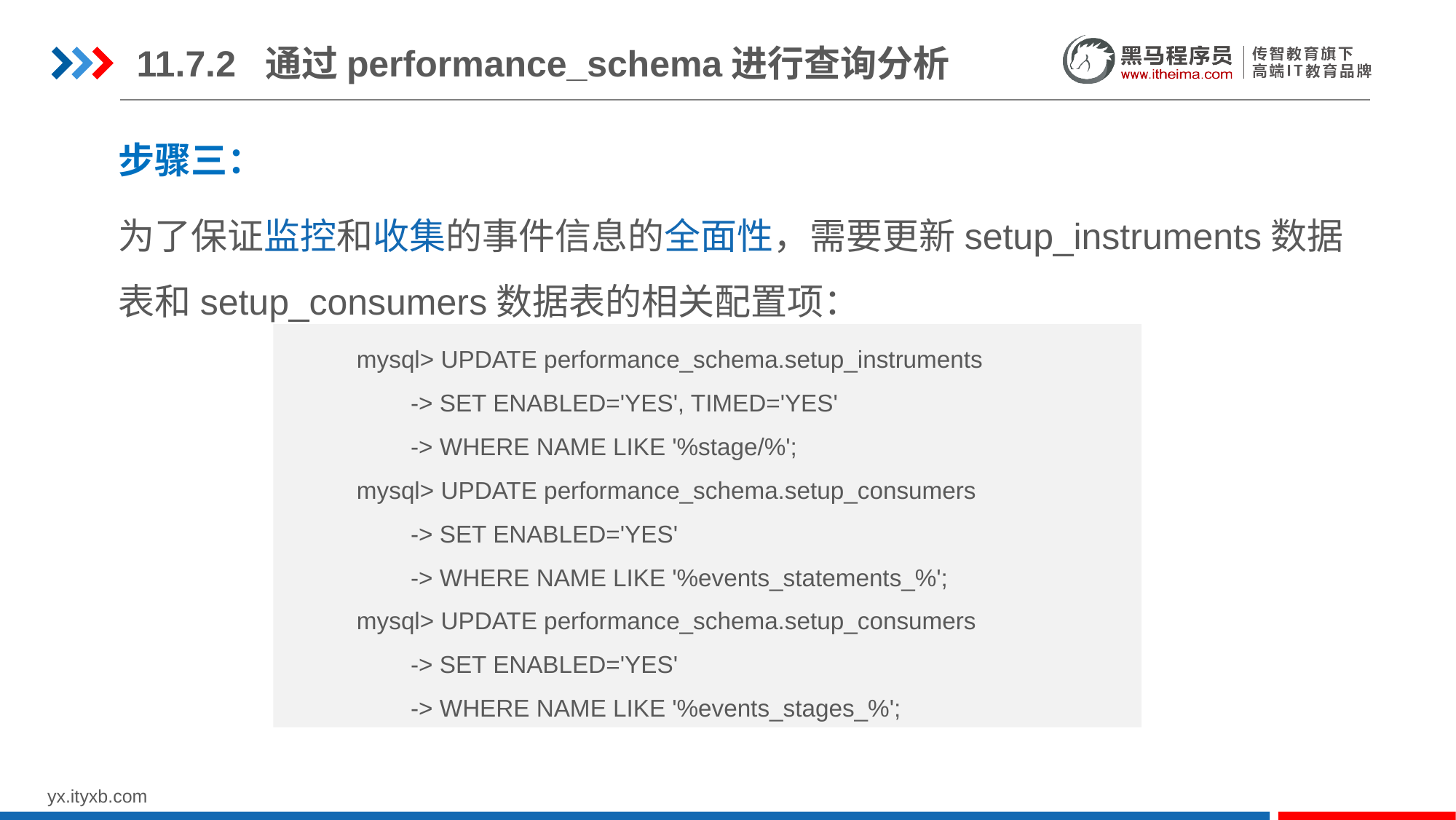

11.7.2  通过performance_schema进行查询分析
步骤三：
为了保证监控和收集的事件信息的全面性，需要更新setup_instruments数据表和setup_consumers数据表的相关配置项：
mysql> UPDATE performance_schema.setup_instruments
        -> SET ENABLED='YES', TIMED='YES'
        -> WHERE NAME LIKE '%stage/%';
mysql> UPDATE performance_schema.setup_consumers
        -> SET ENABLED='YES'
        -> WHERE NAME LIKE '%events_statements_%';
mysql> UPDATE performance_schema.setup_consumers
        -> SET ENABLED='YES'
        -> WHERE NAME LIKE '%events_stages_%';
my_optimize.idb数据文件的大小约为40MB